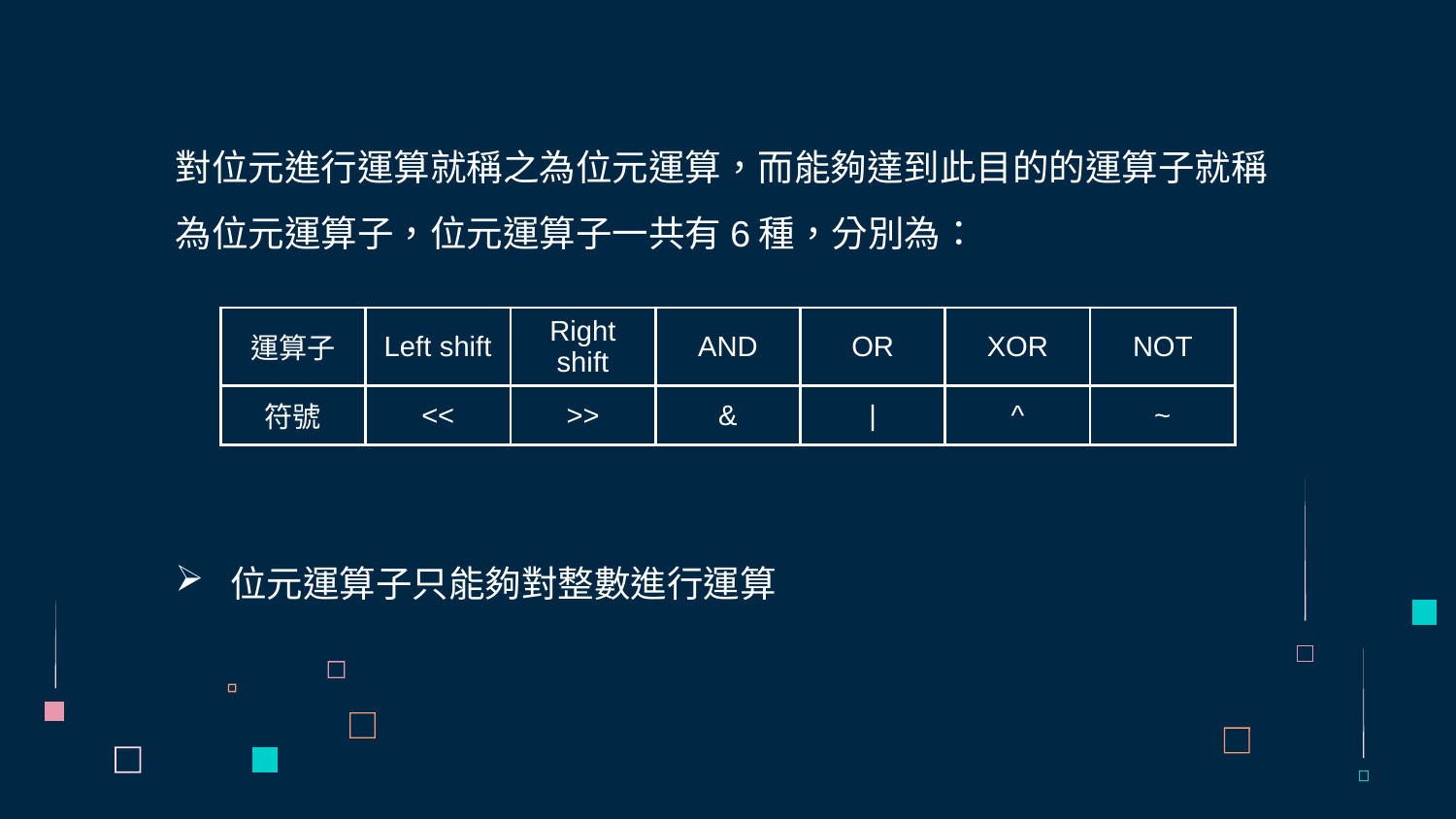

對位元進行運算就稱之為位元運算，而能夠達到此目的的運算子就稱為位元運算子，位元運算子一共有6種，分別為：
| 運算子 | Left shift | Right shift | AND | OR | XOR | NOT |
| --- | --- | --- | --- | --- | --- | --- |
| 符號 | << | >> | & | | | ^ | ~ |
位元運算子只能夠對整數進行運算